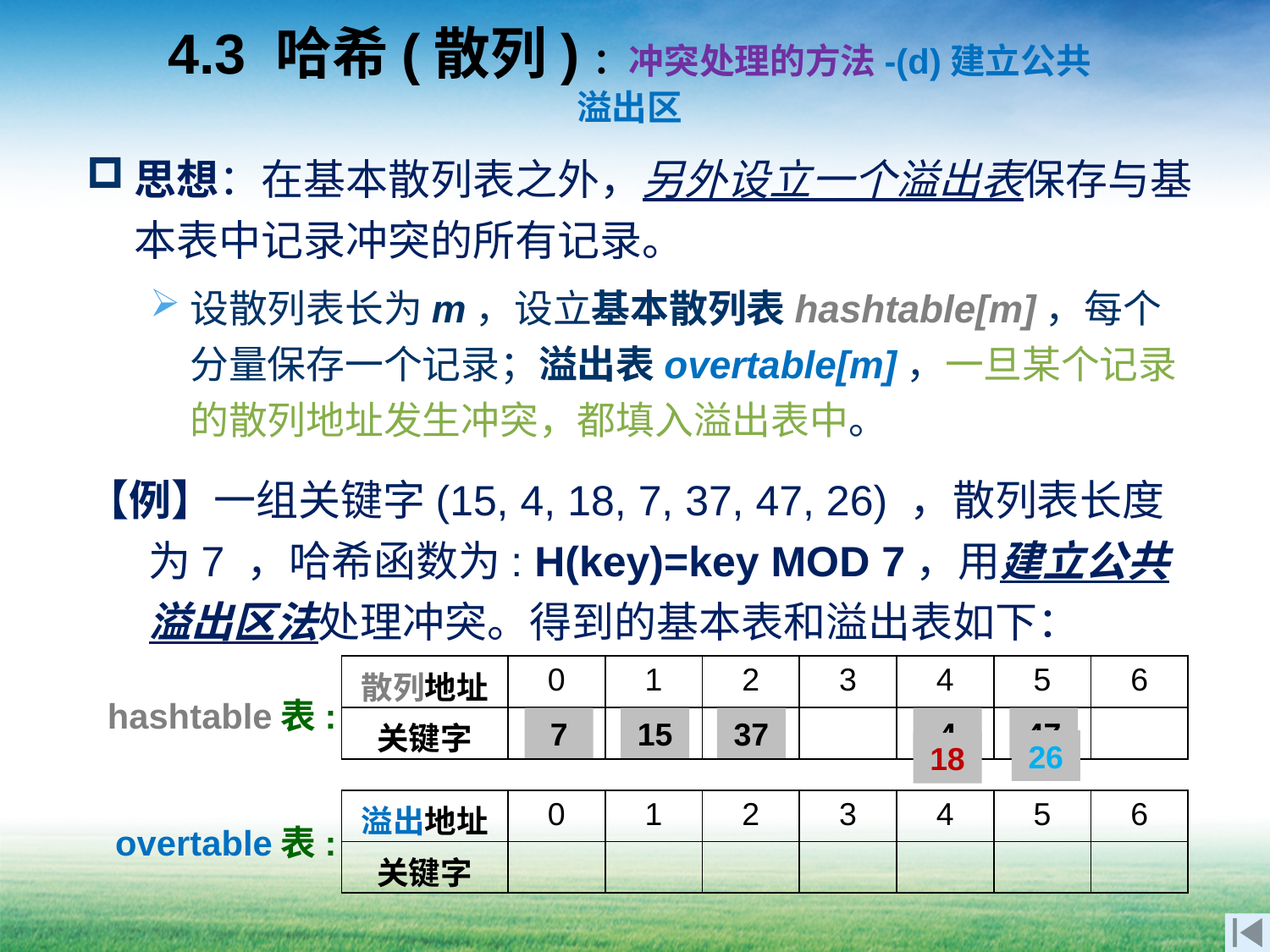

# 4.3 哈希(散列)：冲突处理的方法-(d)建立公共溢出区
思想：在基本散列表之外，另外设立一个溢出表保存与基本表中记录冲突的所有记录。
设散列表长为m，设立基本散列表hashtable[m]，每个分量保存一个记录；溢出表overtable[m]，一旦某个记录的散列地址发生冲突，都填入溢出表中。
【例】一组关键字(15, 4, 18, 7, 37, 47, 26) ，散列表长度为7 ，哈希函数为: H(key)=key MOD 7，用建立公共溢出区法处理冲突。得到的基本表和溢出表如下：

| 散列地址 | 0 | 1 | 2 | 3 | 4 | 5 | 6 |
| --- | --- | --- | --- | --- | --- | --- | --- |
| 关键字 |  |  |  |  |  |  |  |
hashtable表:
7
15
37
4
47
26
18
| 溢出地址 | 0 | 1 | 2 | 3 | 4 | 5 | 6 |
| --- | --- | --- | --- | --- | --- | --- | --- |
| 关键字 |  |  |  |  |  |  |  |
overtable表: